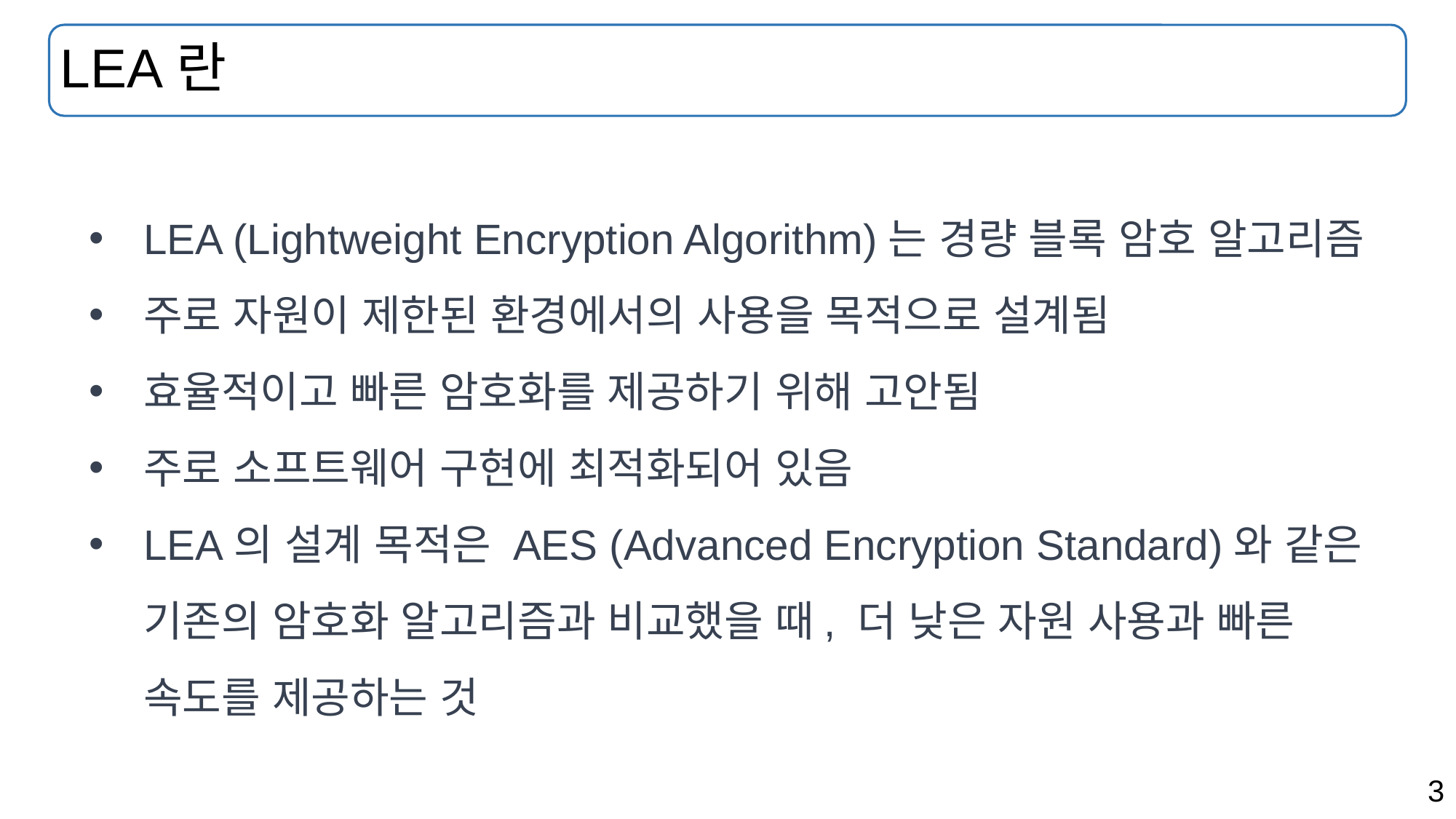

# LEA란
LEA (Lightweight Encryption Algorithm)는 경량 블록 암호 알고리즘
주로 자원이 제한된 환경에서의 사용을 목적으로 설계됨
효율적이고 빠른 암호화를 제공하기 위해 고안됨
주로 소프트웨어 구현에 최적화되어 있음
LEA의 설계 목적은 AES (Advanced Encryption Standard)와 같은 기존의 암호화 알고리즘과 비교했을 때, 더 낮은 자원 사용과 빠른 속도를 제공하는 것